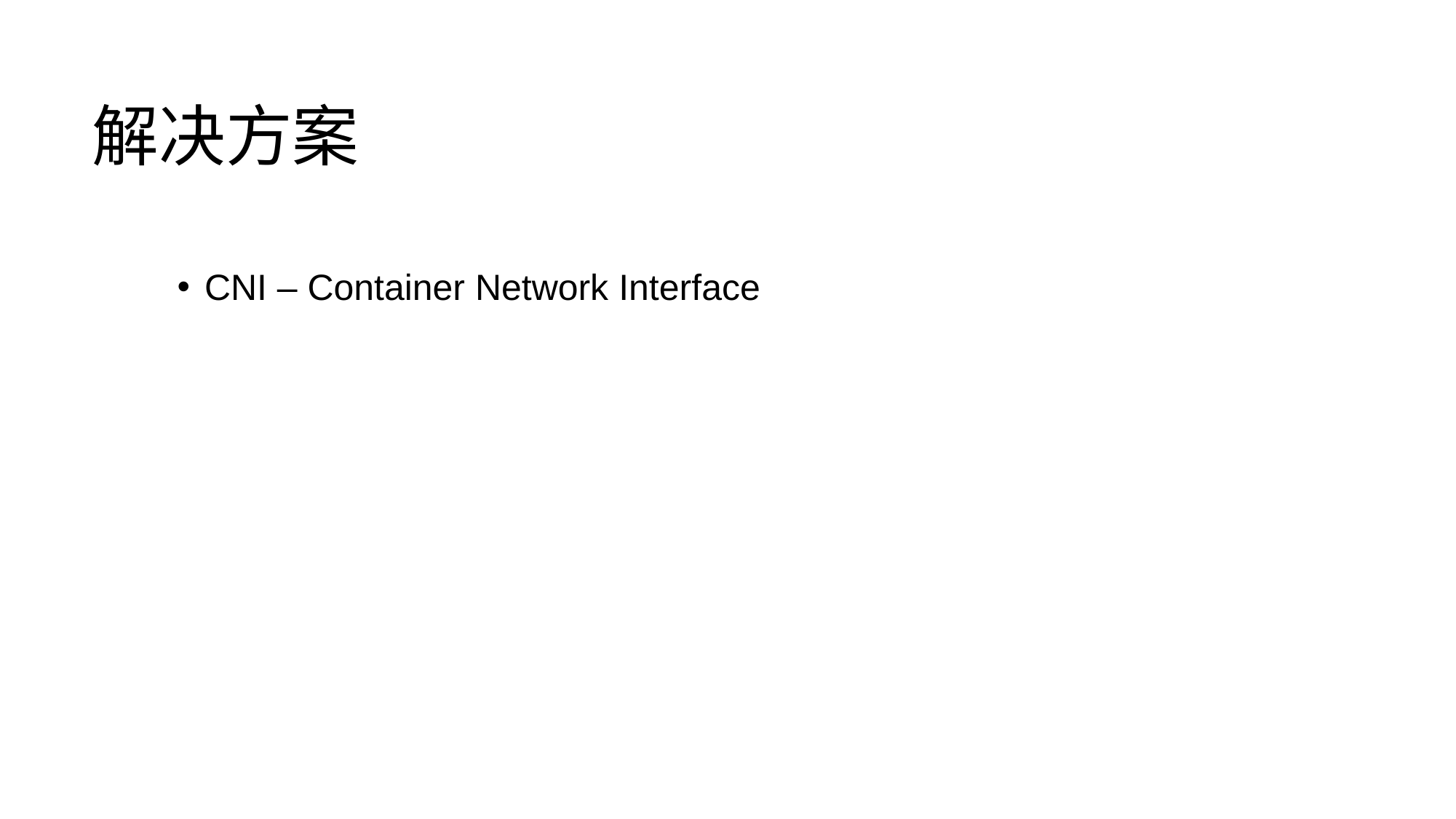

# 解决方案
CNI – Container Network Interface